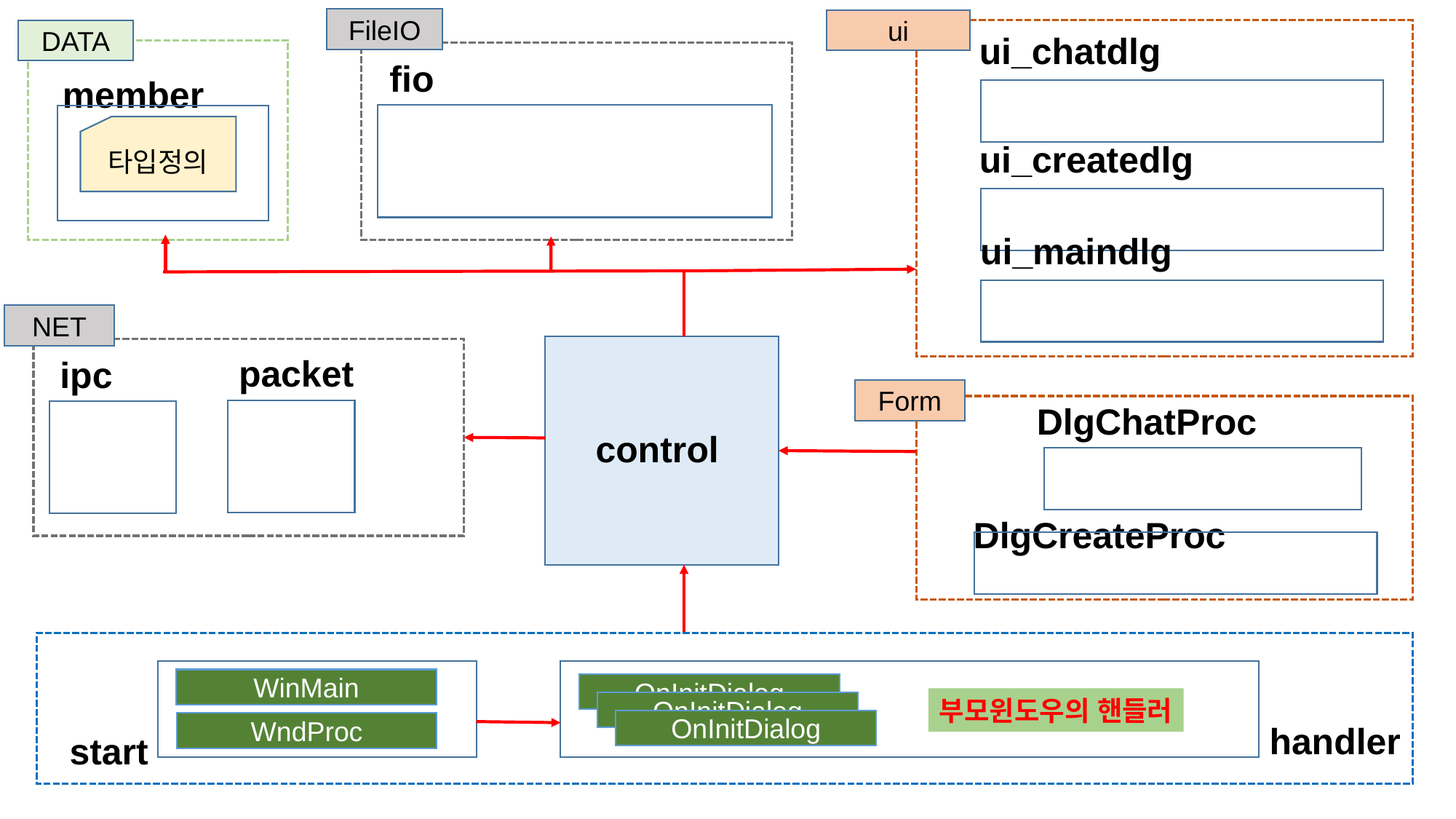

FileIO
ui
DATA

ui_chatdlg

fio
member

타입정의
ui_createdlg

ui_maindlg

NET

packet
ipc
Form
DlgChatProc

control

DlgCreateProc

WinMain
OnInitDialog
부모윈도우의 핸들러
OnInitDialog
OnInitDialog
WndProc
handler
start